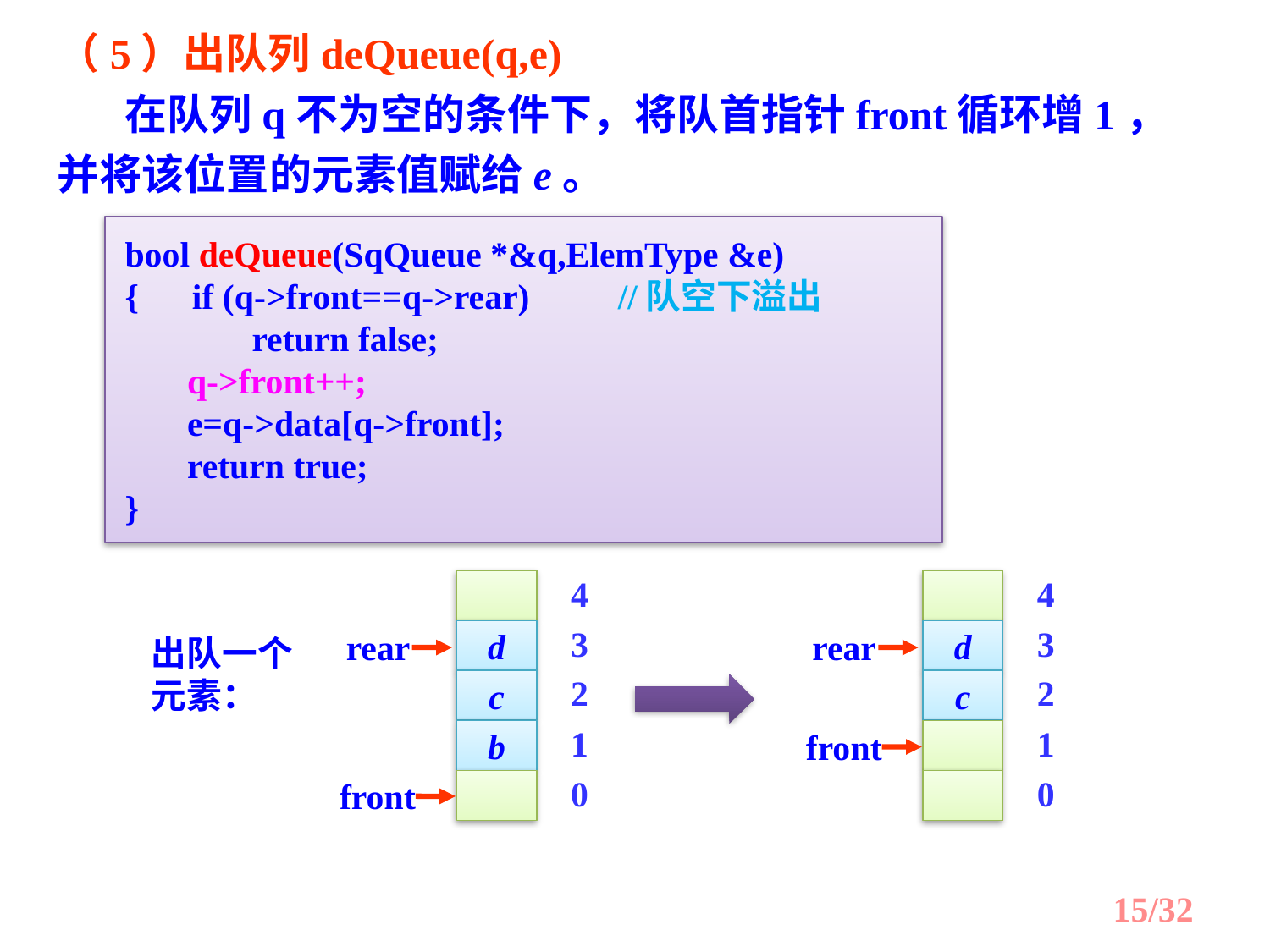

（5）出队列deQueue(q,e)
      在队列q不为空的条件下，将队首指针front循环增1，并将该位置的元素值赋给e。
bool deQueue(SqQueue *&q,ElemType &e)
{      if (q->front==q->rear)　　//队空下溢出
	return false;
       q->front++;
       e=q->data[q->front];
       return true;
}
4
4

3
3
rear
rear
d
d
出队一个元素：

2
2
c
c

1
1
front
b

0
0
front

15/32